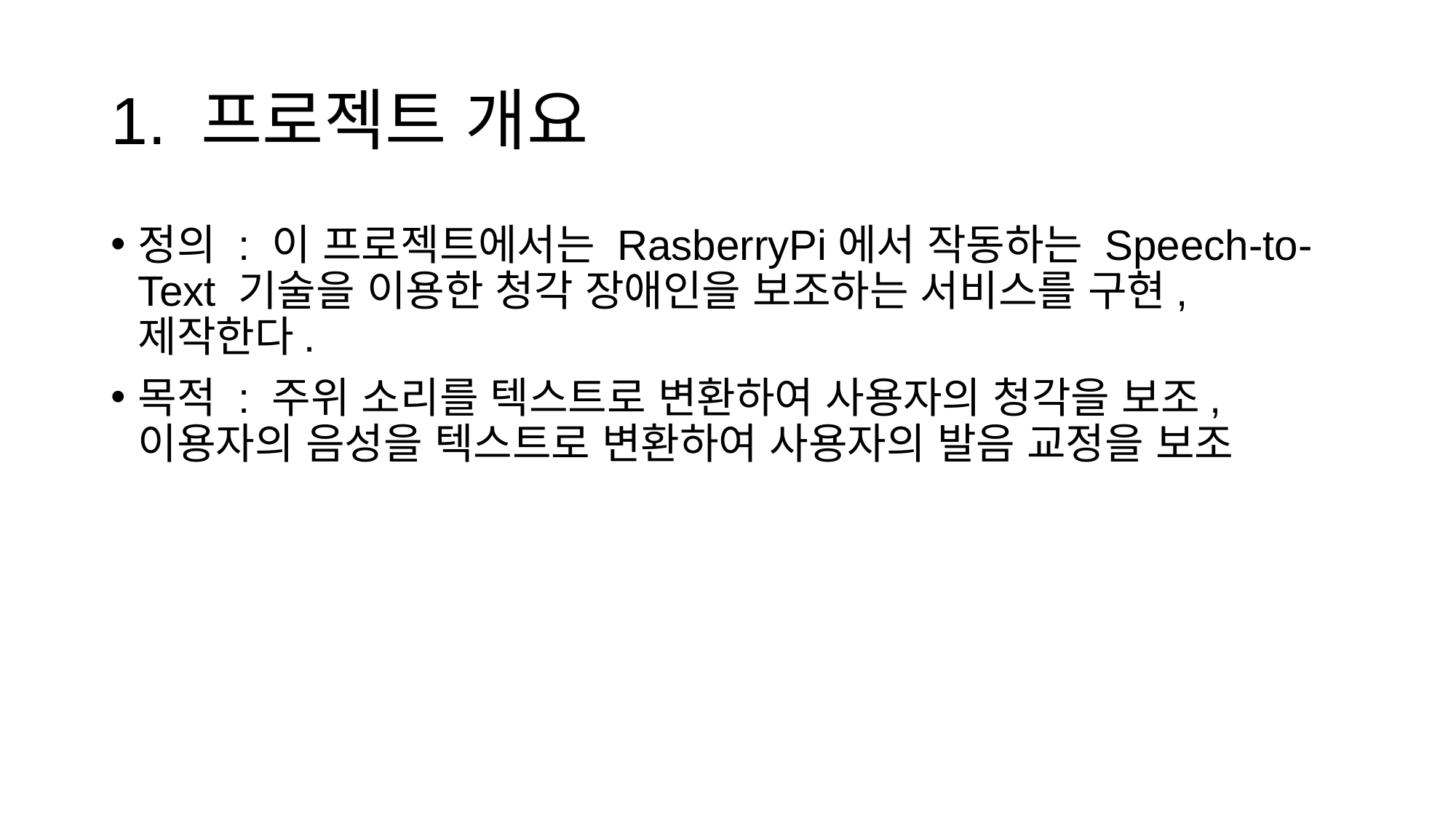

# 1. 프로젝트 개요
정의 : 이 프로젝트에서는 RasberryPi에서 작동하는 Speech-to-Text 기술을 이용한 청각 장애인을 보조하는 서비스를 구현, 제작한다.
목적 : 주위 소리를 텍스트로 변환하여 사용자의 청각을 보조, 이용자의 음성을 텍스트로 변환하여 사용자의 발음 교정을 보조